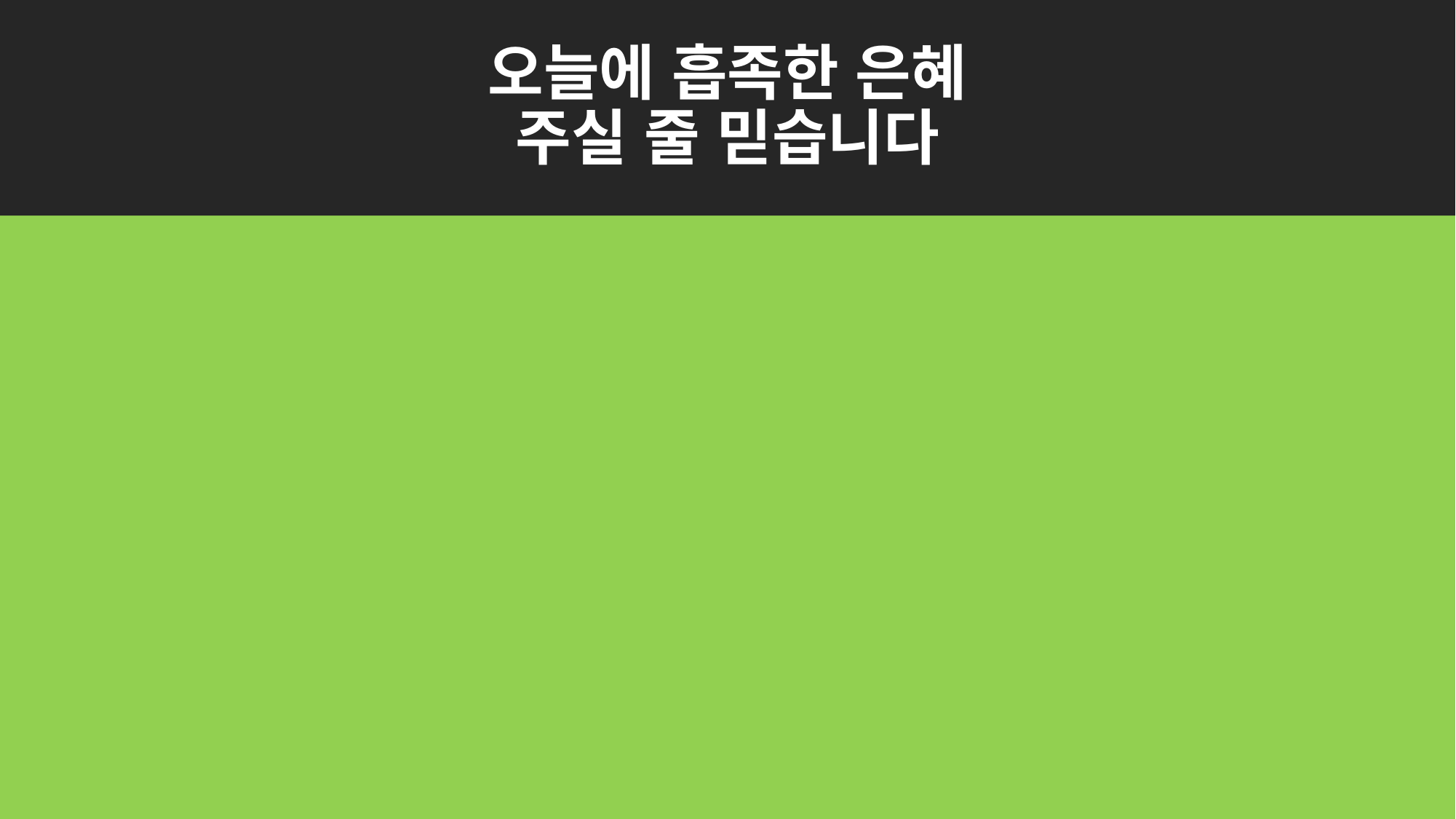

# 오늘에 흡족한 은혜 주실 줄 믿습니다